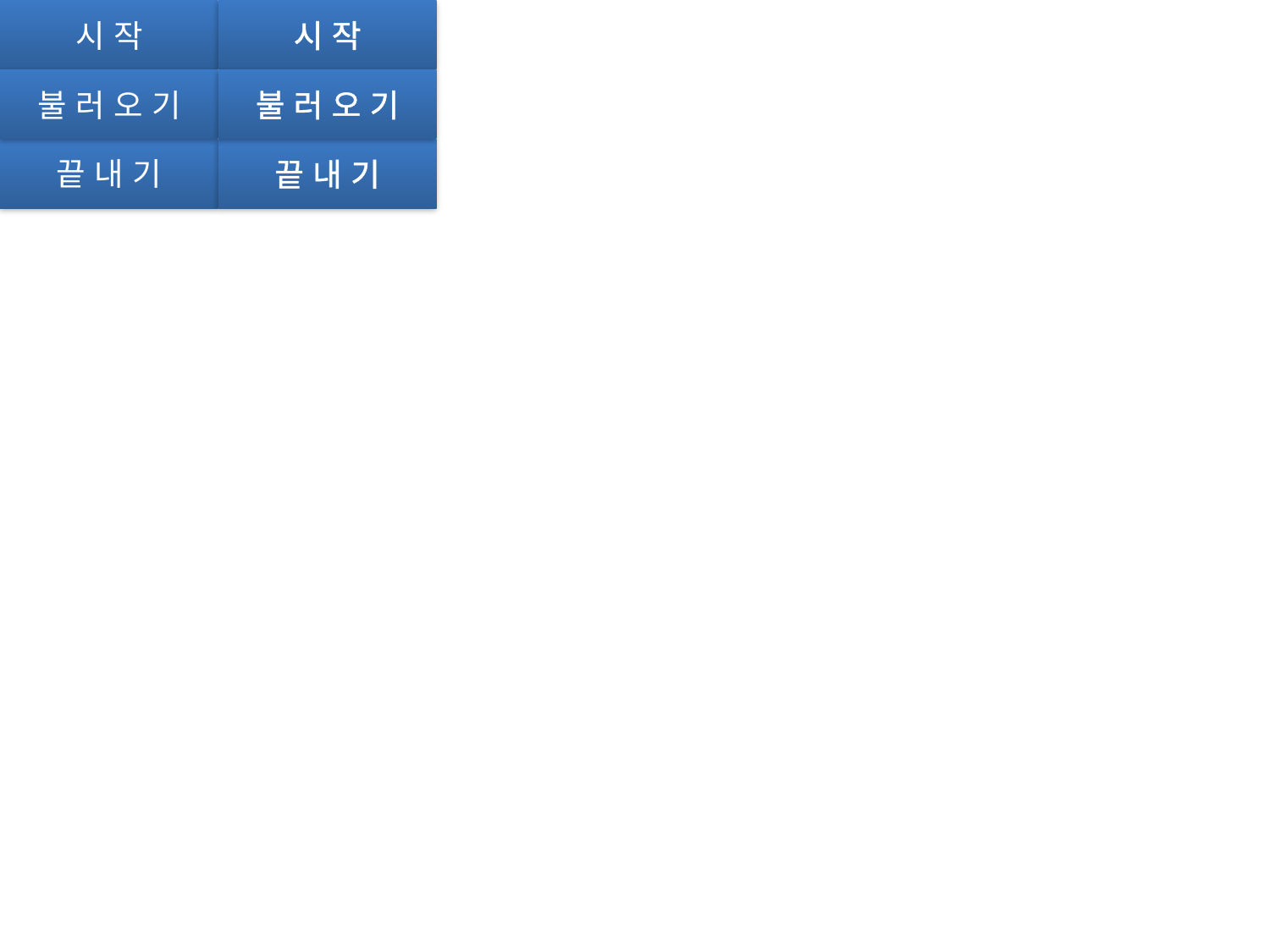

시 작
시 작
불 러 오 기
불 러 오 기
끝 내 기
끝 내 기